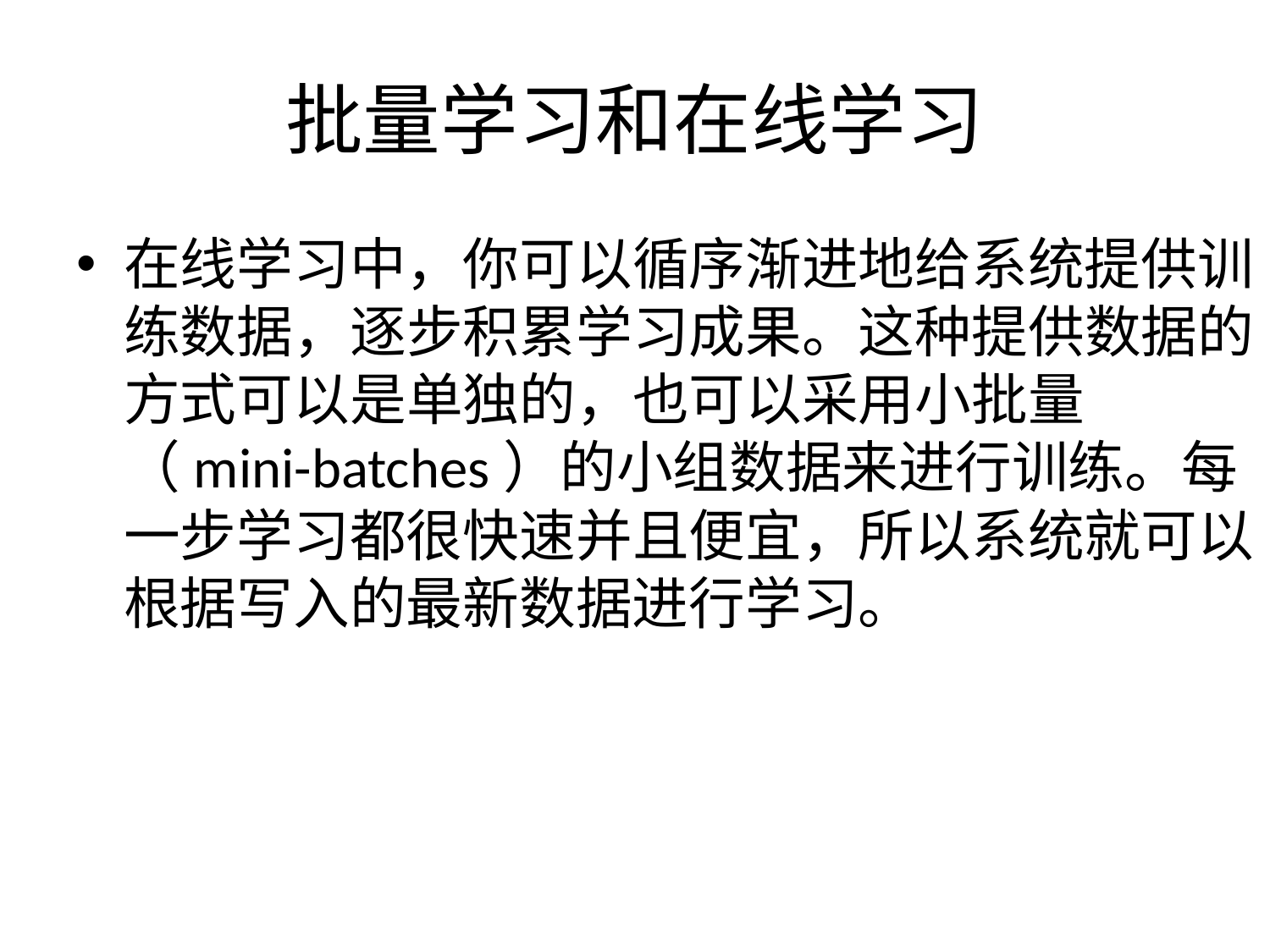

# 批量学习和在线学习
在线学习中，你可以循序渐进地给系统提供训练数据，逐步积累学习成果。这种提供数据的方式可以是单独的，也可以采用小批量（mini-batches）的小组数据来进行训练。每一步学习都很快速并且便宜，所以系统就可以根据写入的最新数据进行学习。